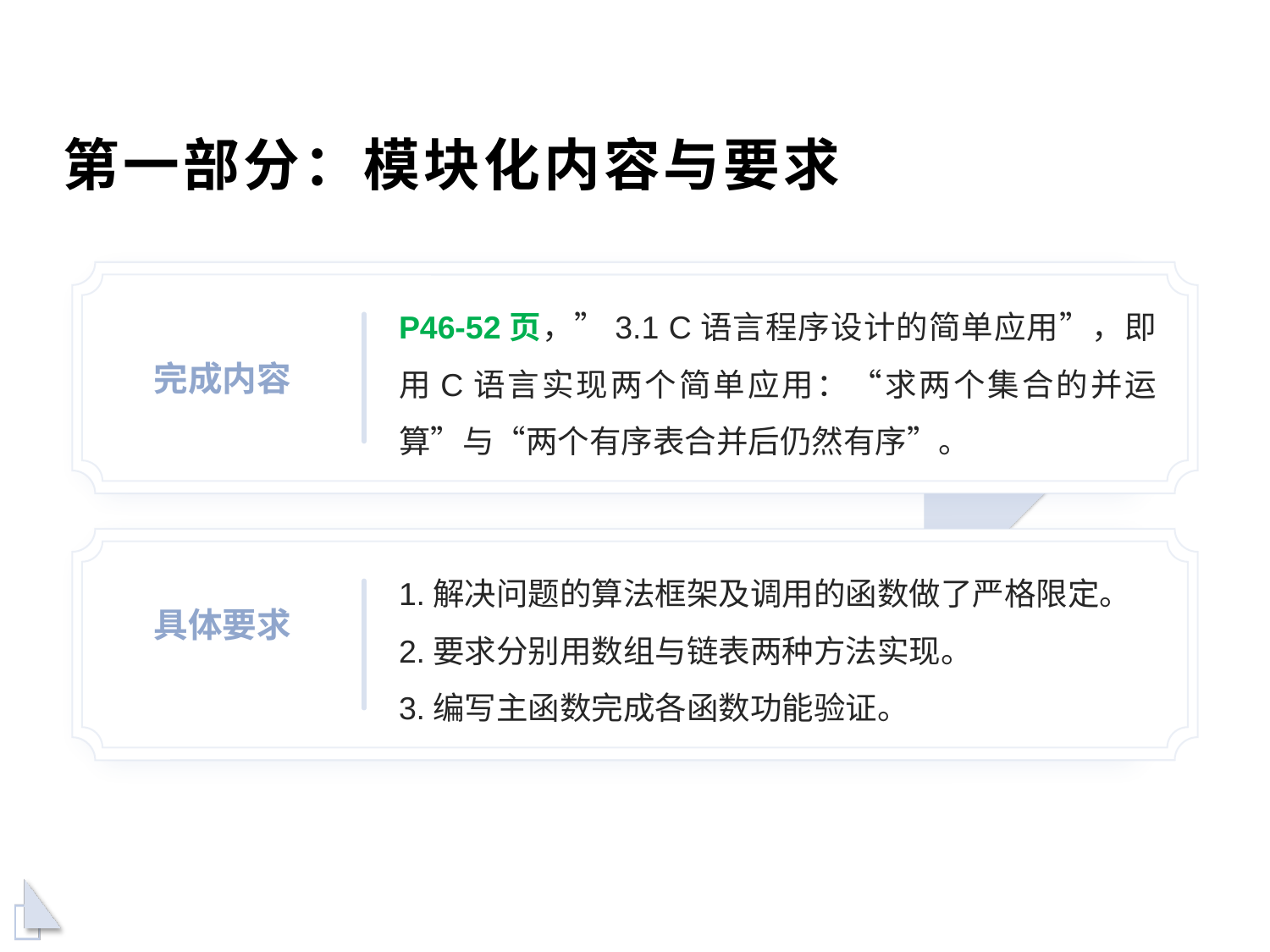

# 第一部分：模块化内容与要求

P46-52页，”3.1 C语言程序设计的简单应用”，即用C语言实现两个简单应用：“求两个集合的并运算”与“两个有序表合并后仍然有序”。
完成内容

1.解决问题的算法框架及调用的函数做了严格限定。
2.要求分别用数组与链表两种方法实现。
3.编写主函数完成各函数功能验证。
具体要求

5